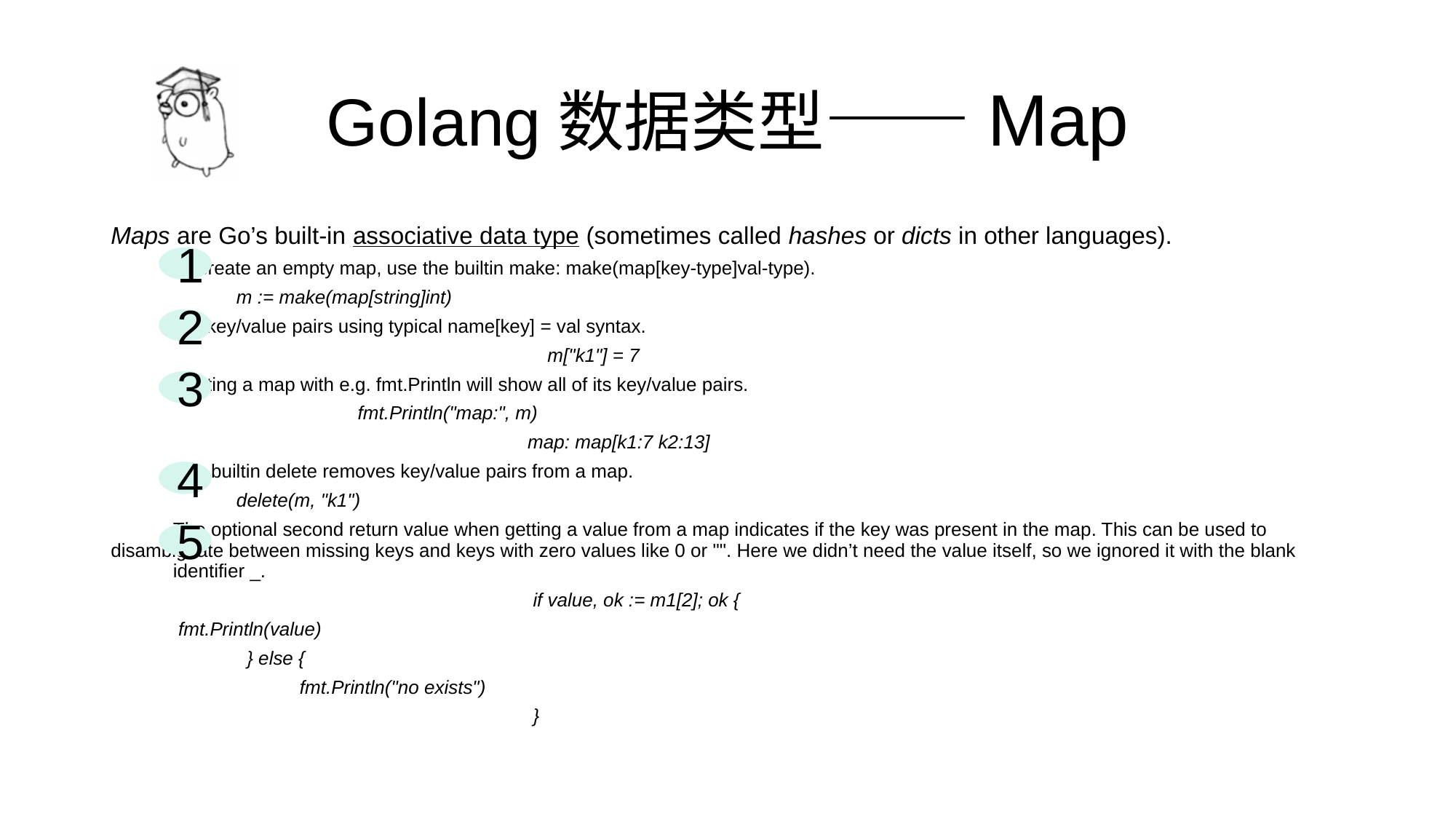

# Golang数据类型——Map
Maps are Go’s built-in associative data type (sometimes called hashes or dicts in other languages).
	To create an empty map, use the builtin make: make(map[key-type]val-type).
			            m := make(map[string]int)
	Set key/value pairs using typical name[key] = val syntax.
                                                            	            m["k1"] = 7
	Printing a map with e.g. fmt.Println will show all of its key/value pairs.
		                                   fmt.Println("map:", m)
                                                                               map: map[k1:7 k2:13]
	The builtin delete removes key/value pairs from a map.
			            delete(m, "k1")
	The optional second return value when getting a value from a map indicates if the key was present in the map. This can be used to 	disambiguate between missing keys and keys with zero values like 0 or "". Here we didn’t need the value itself, so we ignored it with the blank 	identifier _.
                                                                                if value, ok := m1[2]; ok {
				 fmt.Println(value)
			              } else {
			                        fmt.Println("no exists")
                                                                                }
1
2
3
4
5